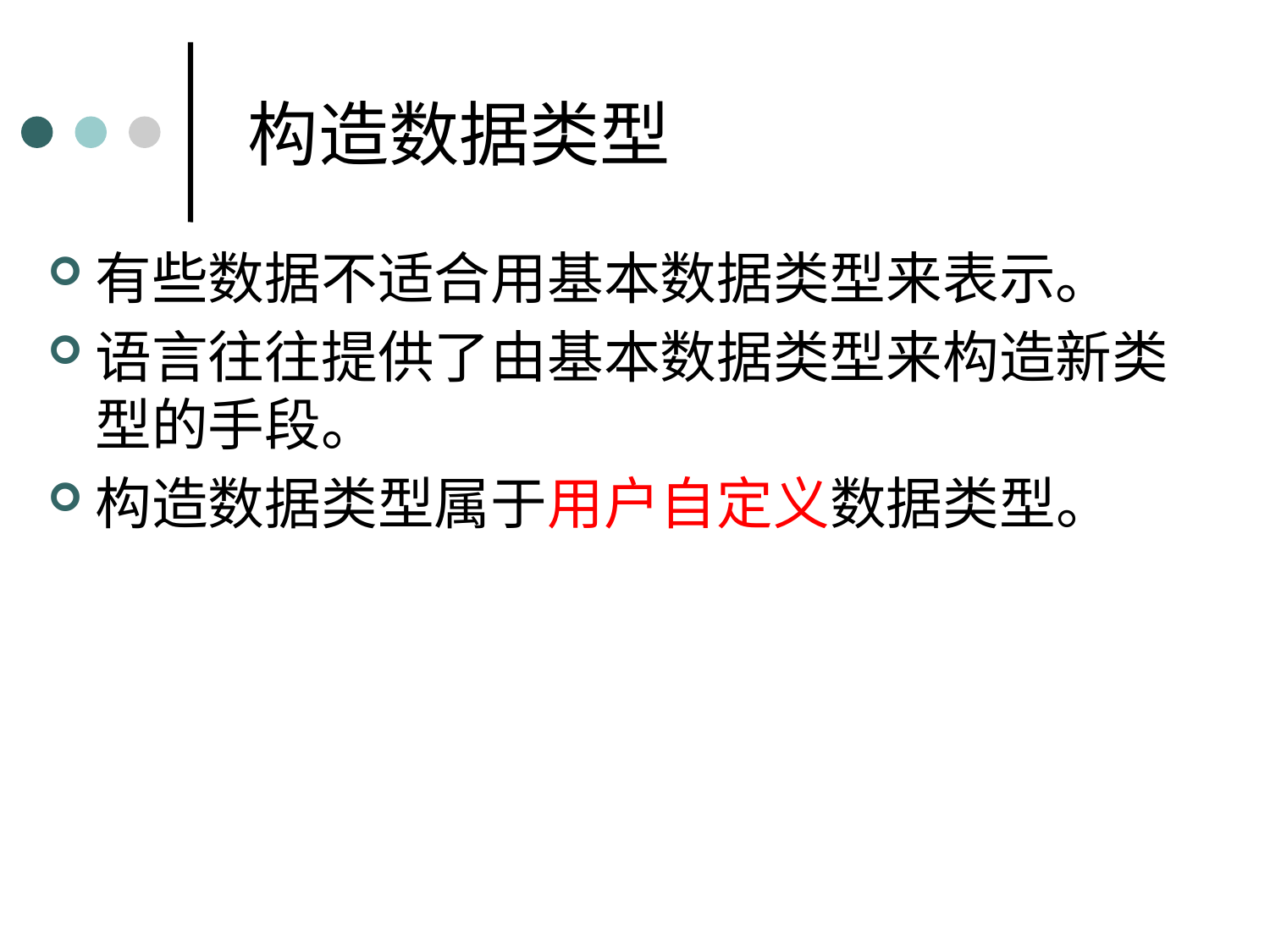

构造数据类型
有些数据不适合用基本数据类型来表示。
语言往往提供了由基本数据类型来构造新类型的手段。
构造数据类型属于用户自定义数据类型。